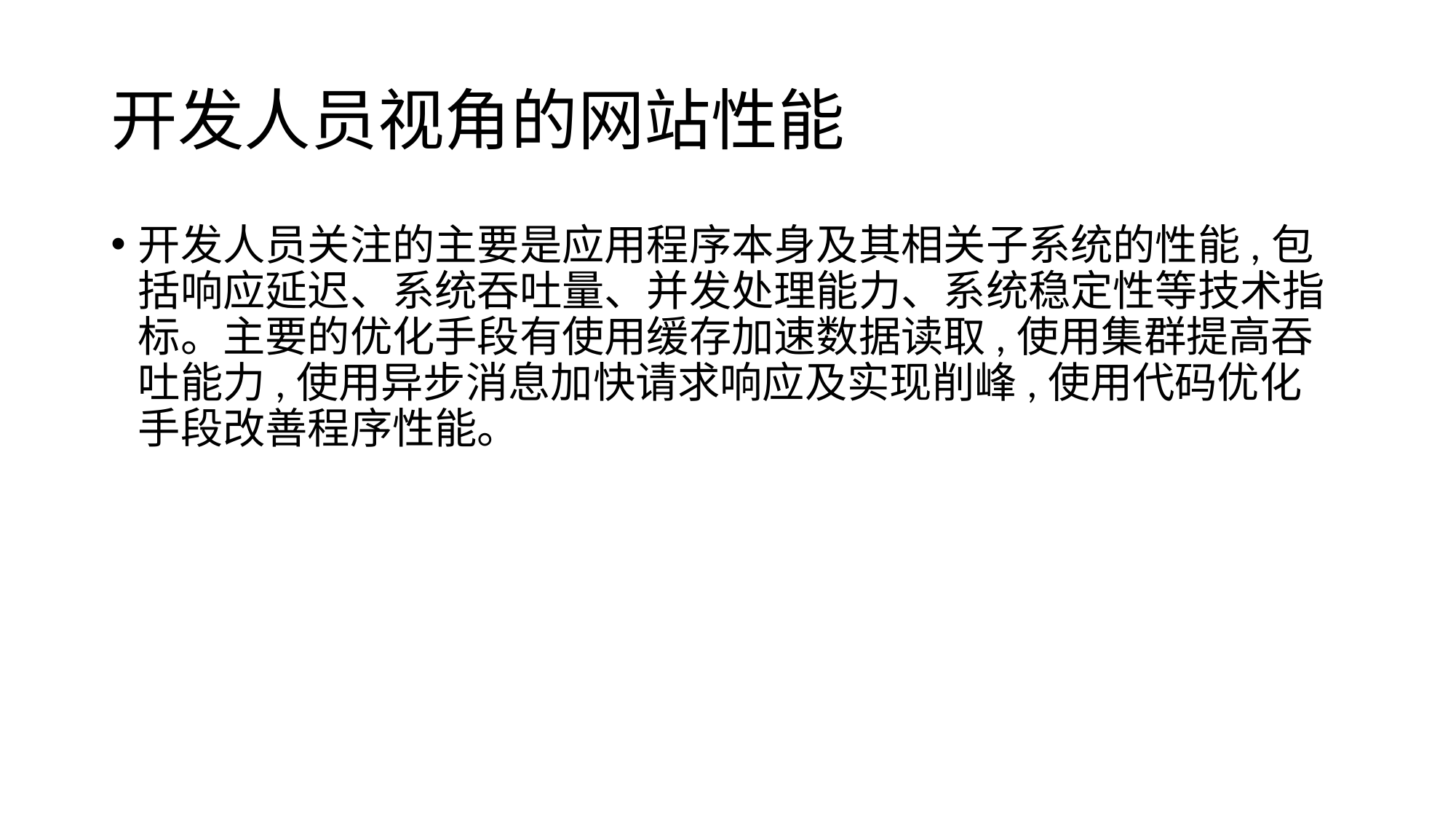

# 开发人员视角的网站性能
开发人员关注的主要是应用程序本身及其相关子系统的性能,包括响应延迟、系统吞吐量、并发处理能力、系统稳定性等技术指标。主要的优化手段有使用缓存加速数据读取,使用集群提高吞吐能力,使用异步消息加快请求响应及实现削峰,使用代码优化手段改善程序性能。